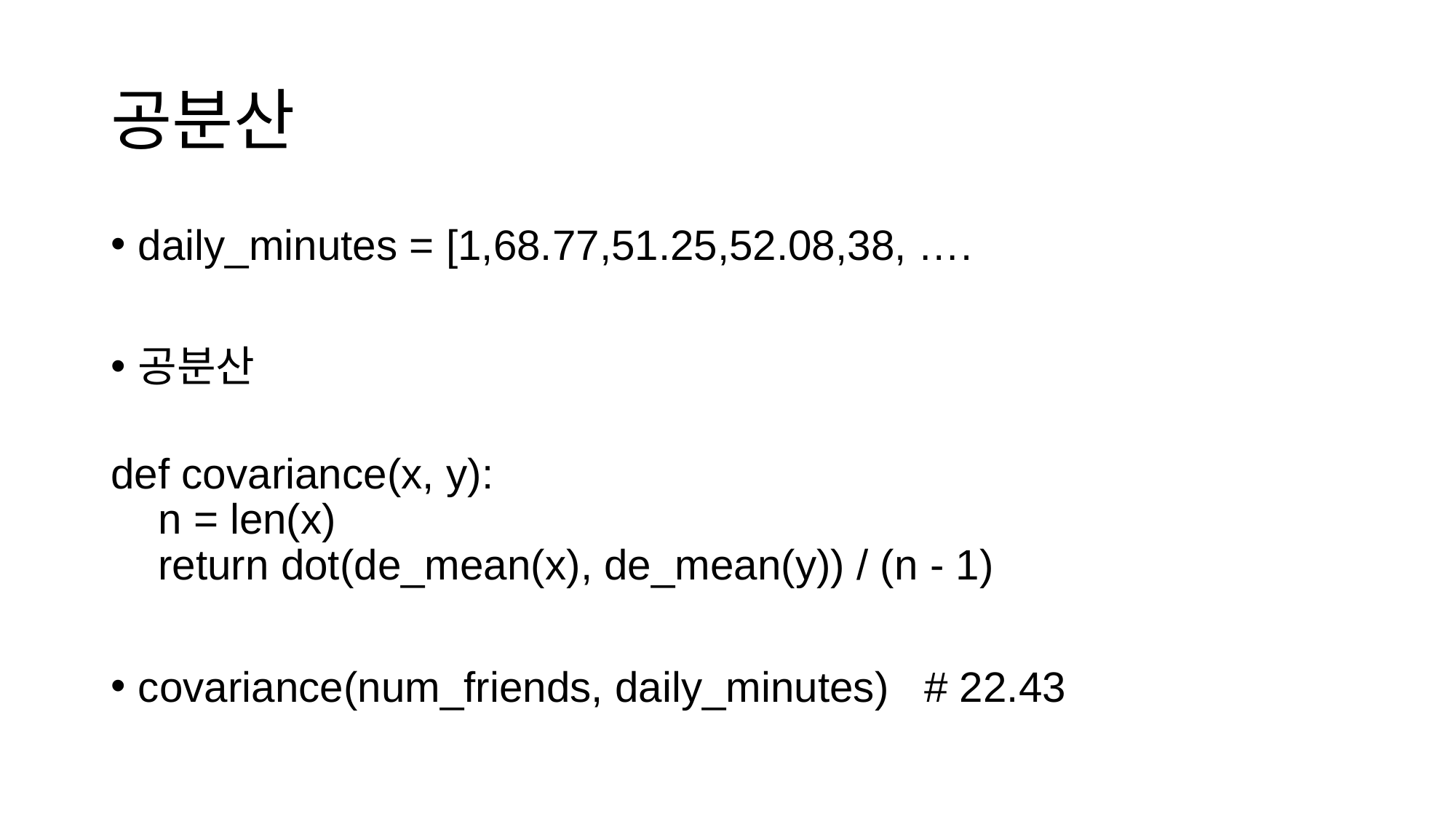

# 공분산
daily_minutes = [1,68.77,51.25,52.08,38, ….

공분산
def covariance(x, y):
    n = len(x)
    return dot(de_mean(x), de_mean(y)) / (n - 1)

covariance(num_friends, daily_minutes)   # 22.43